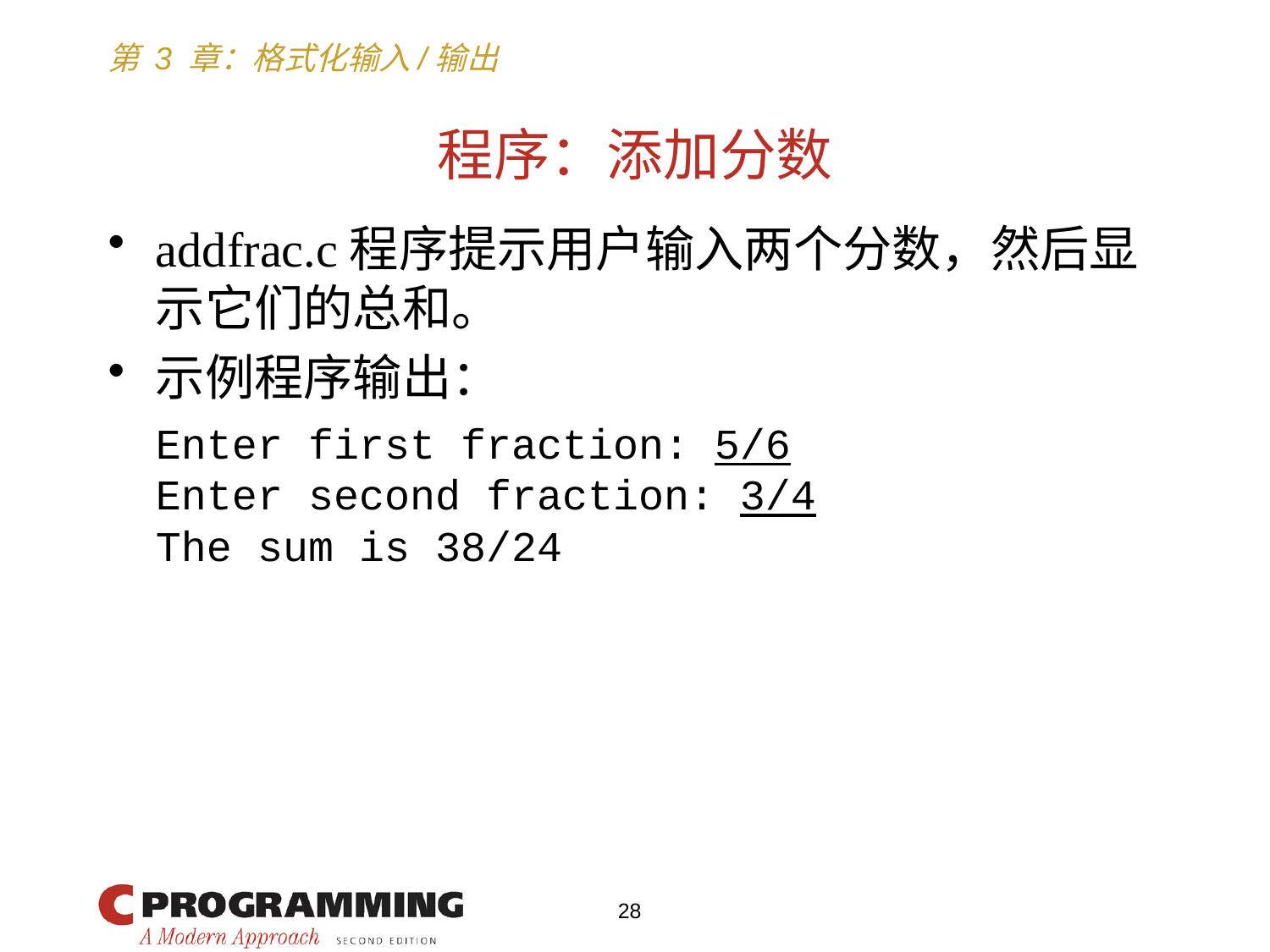

# 程序：添加分数
addfrac.c程序提示用户输入两个分数，然后显示它们的总和。
示例程序输出：
	Enter first fraction: 5/6
	Enter second fraction: 3/4
	The sum is 38/24
28